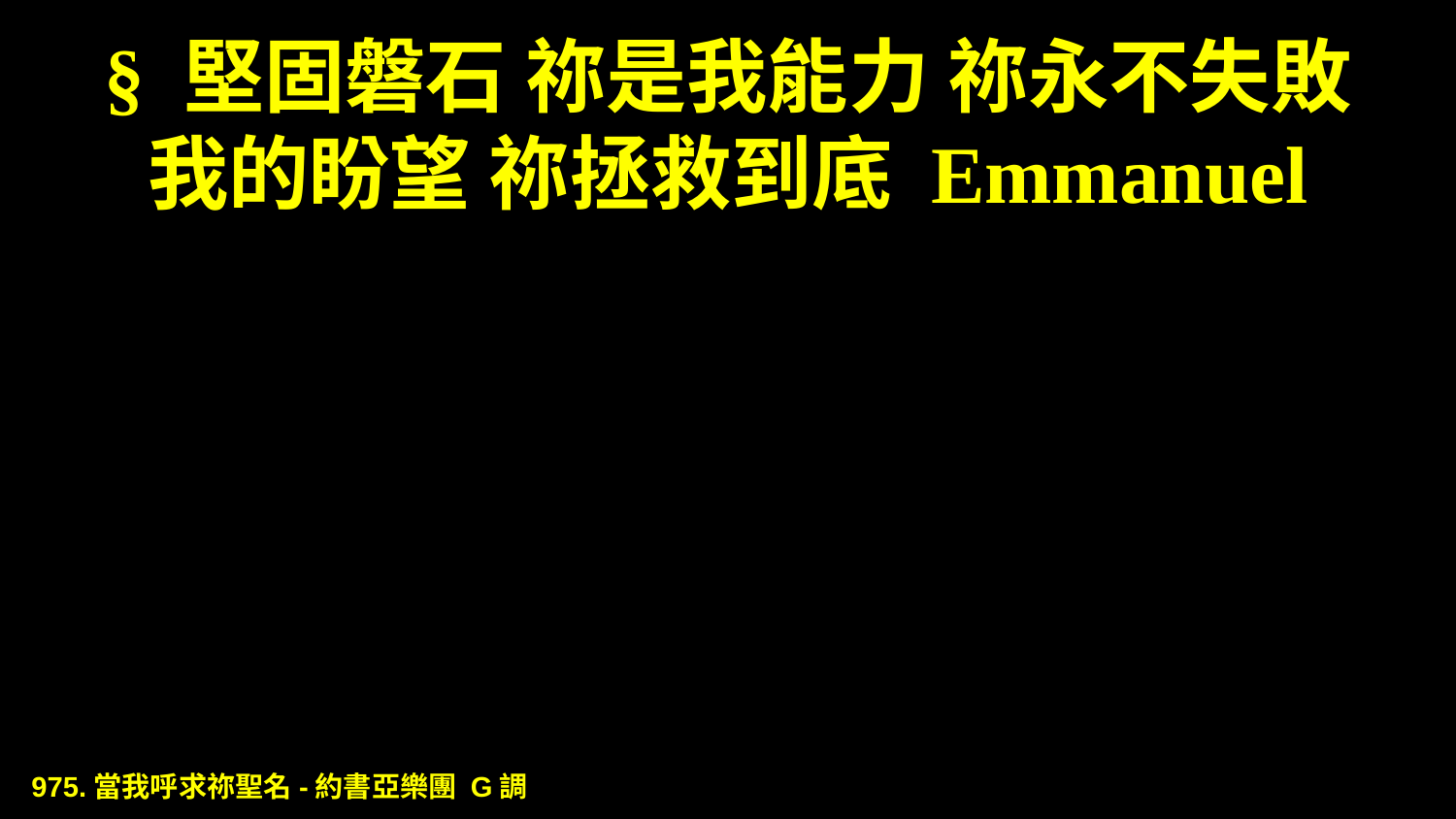

# § 堅固磐石 祢是我能力 祢永不失敗 我的盼望 祢拯救到底 Emmanuel
975.當我呼求祢聖名-約書亞樂團 G調